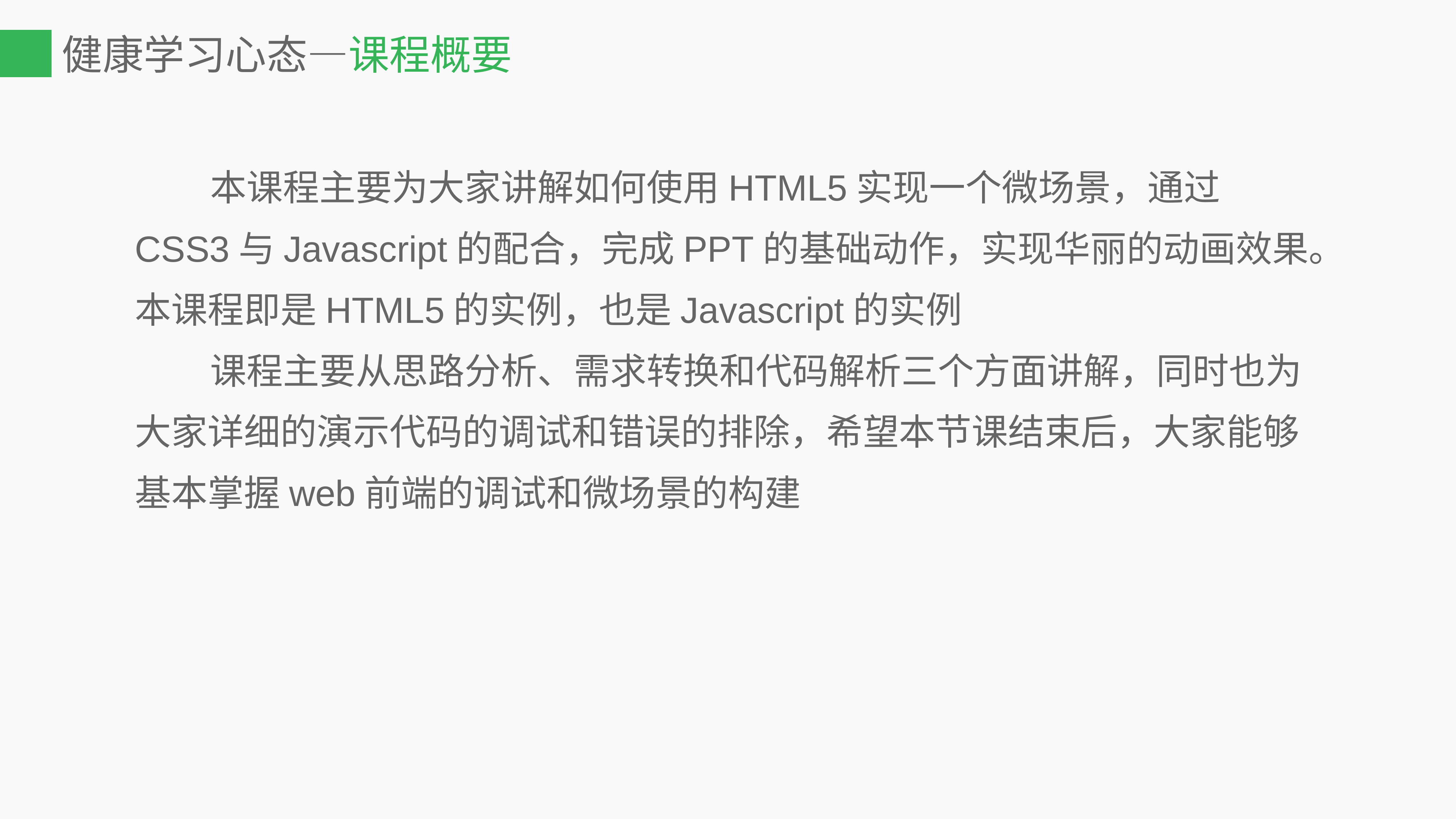

# 健康学习心态—课程概要
本课程主要为大家讲解如何使用HTML5实现一个微场景，通过CSS3与Javascript的配合，完成PPT的基础动作，实现华丽的动画效果。本课程即是HTML5的实例，也是Javascript的实例
课程主要从思路分析、需求转换和代码解析三个方面讲解，同时也为大家详细的演示代码的调试和错误的排除，希望本节课结束后，大家能够基本掌握web前端的调试和微场景的构建